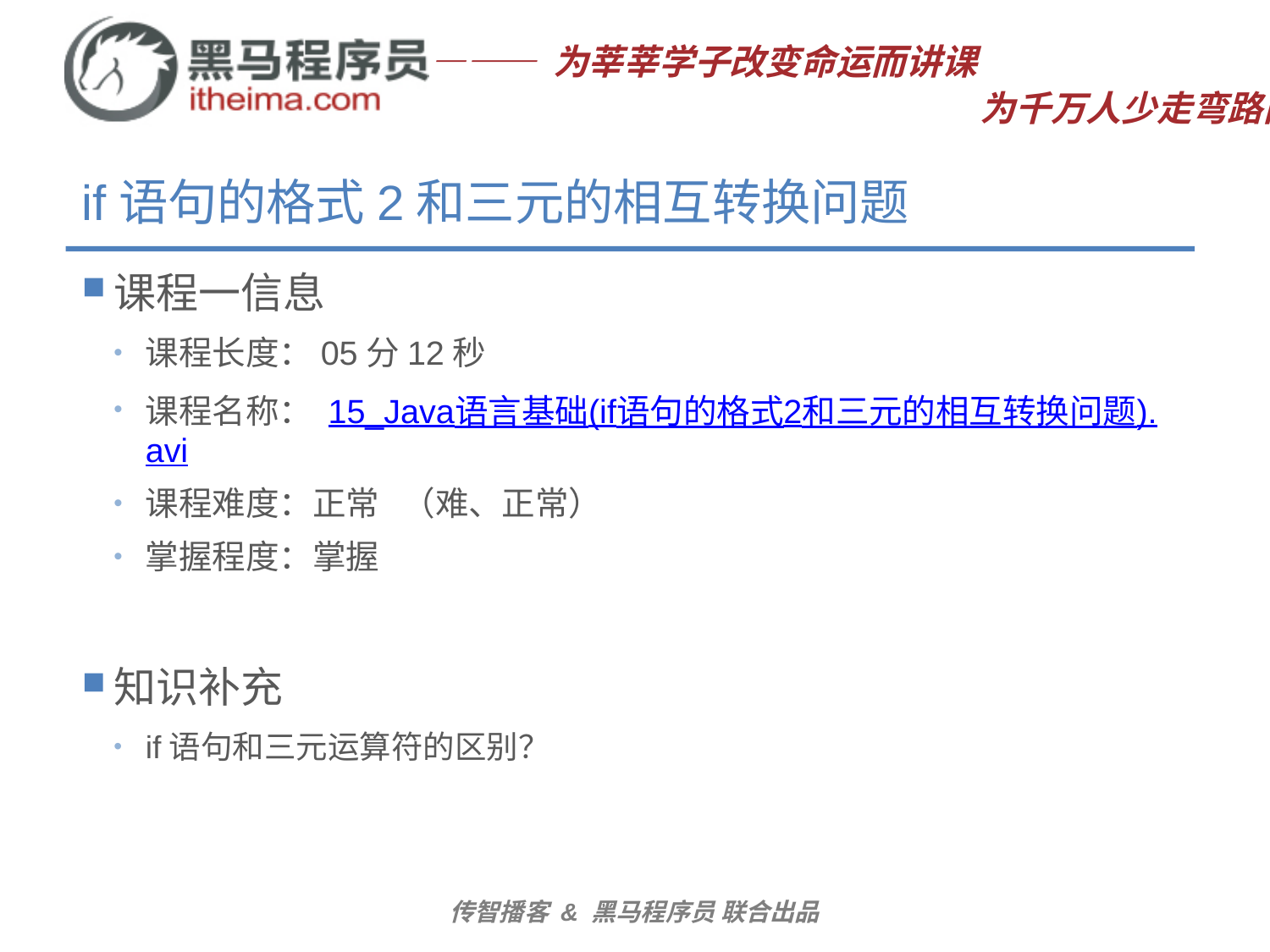

# if语句的格式2和三元的相互转换问题
课程一信息
课程长度：05分12秒
课程名称： 15_Java语言基础(if语句的格式2和三元的相互转换问题).avi
课程难度：正常   （难、正常）
掌握程度：掌握

知识补充
if语句和三元运算符的区别？